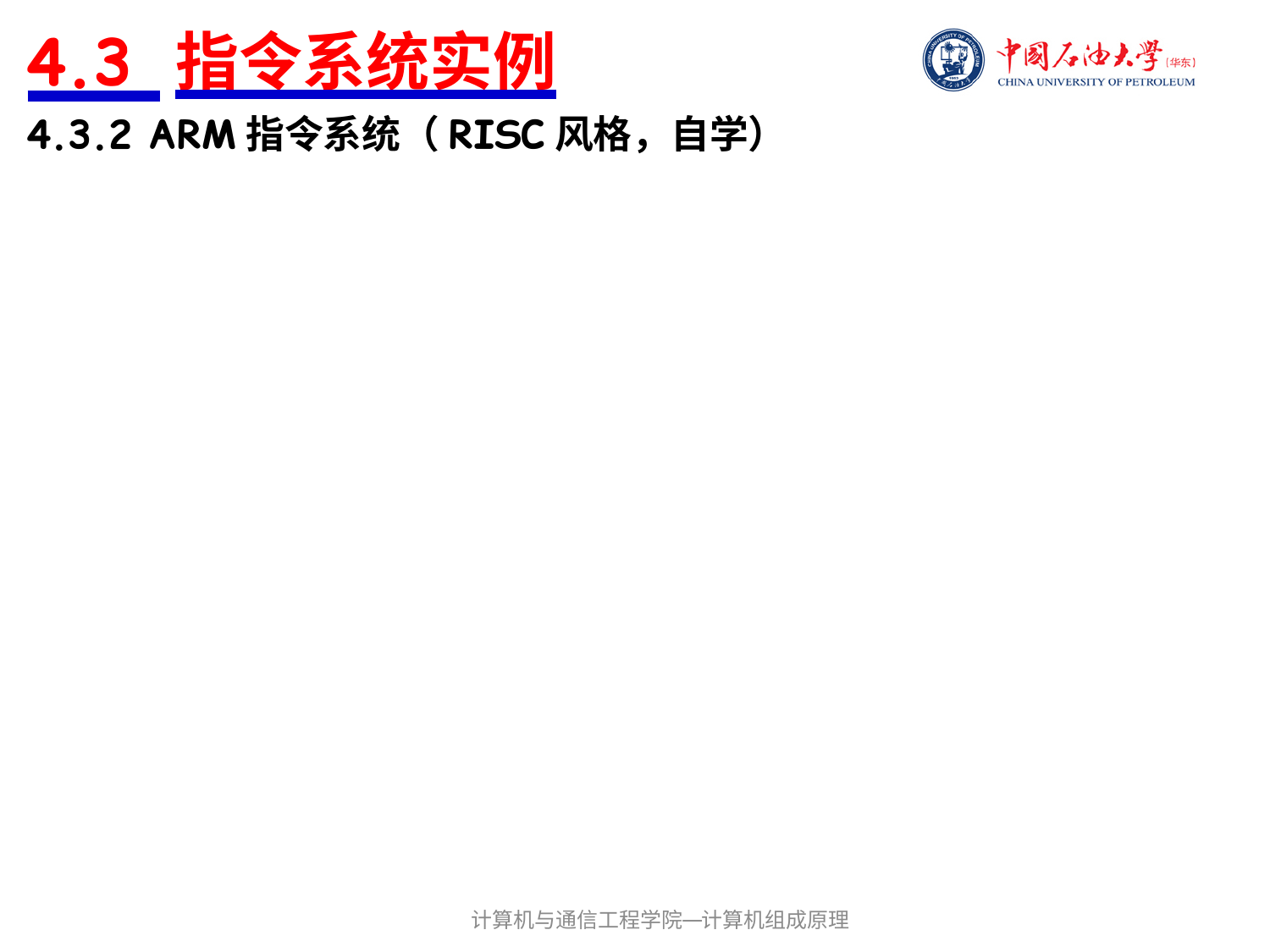

# 4.3 指令系统实例
4.3.2 ARM指令系统（RISC风格，自学）
计算机与通信工程学院—计算机组成原理
68